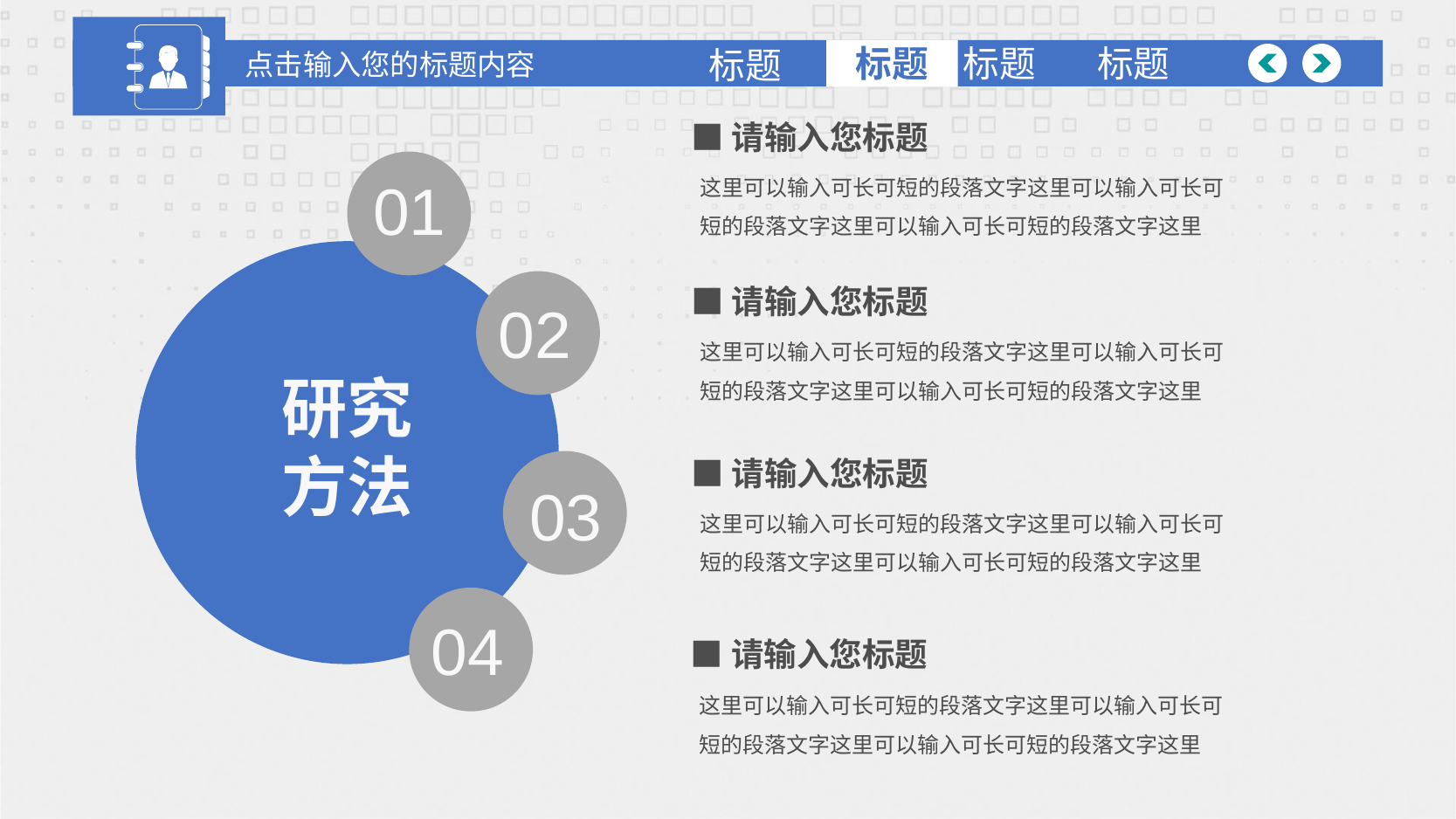

点击输入您的标题内容

标题
标题
标题
标题

■请输入您标题

01
这里可以输入可长可短的段落文字这里可以输入可长可短的段落文字这里可以输入可长可短的段落文字这里

02
■请输入您标题
这里可以输入可长可短的段落文字这里可以输入可长可短的段落文字这里可以输入可长可短的段落文字这里
研究方法
■请输入您标题

03
这里可以输入可长可短的段落文字这里可以输入可长可短的段落文字这里可以输入可长可短的段落文字这里

04
■请输入您标题
这里可以输入可长可短的段落文字这里可以输入可长可短的段落文字这里可以输入可长可短的段落文字这里